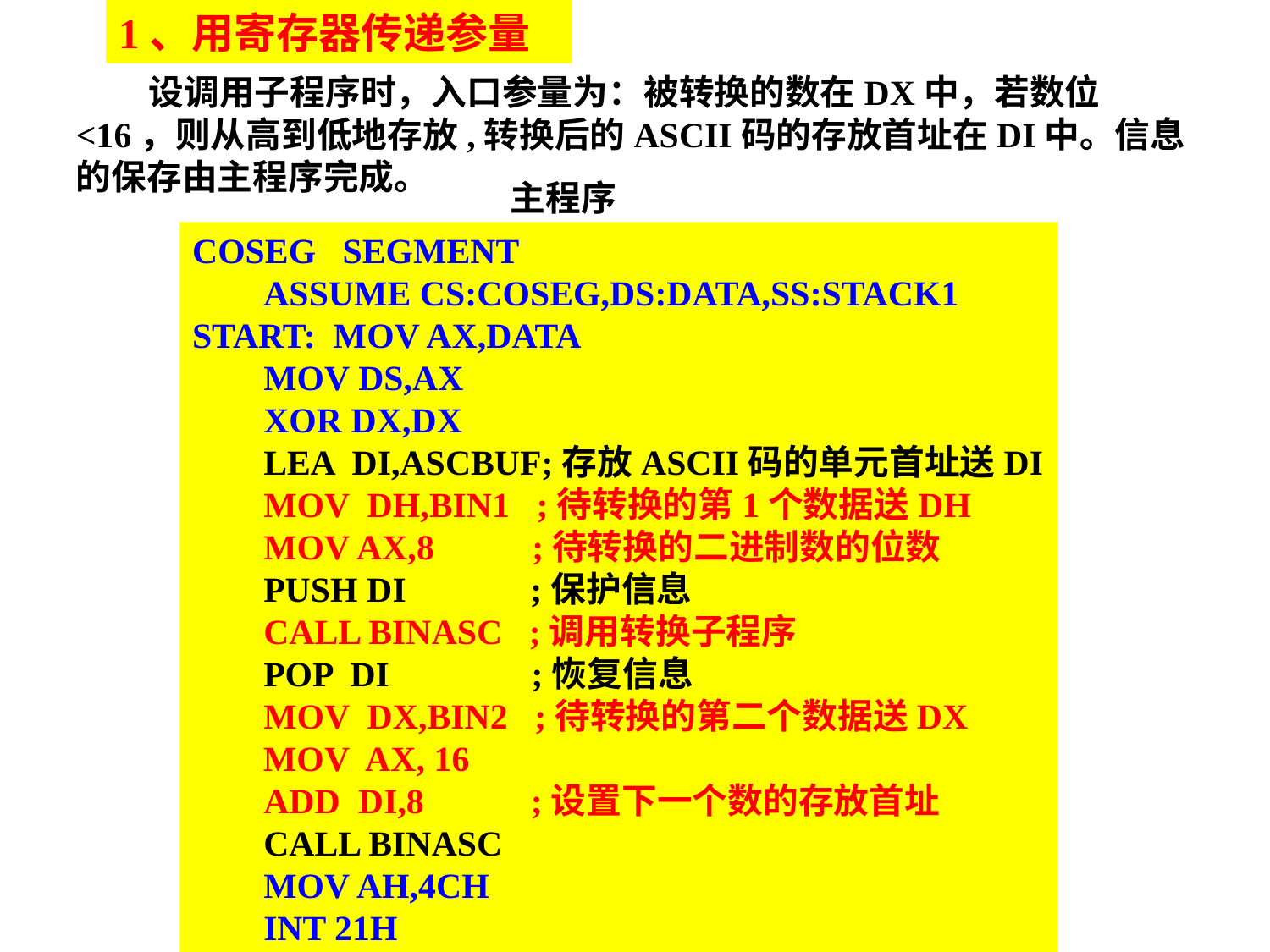

1、用寄存器传递参量
        设调用子程序时，入口参量为：被转换的数在DX中，若数位<16，则从高到低地存放,转换后的ASCII码的存放首址在DI中。信息的保存由主程序完成。
主程序
COSEG   SEGMENT
        ASSUME CS:COSEG,DS:DATA,SS:STACK1
START:  MOV AX,DATA
        MOV DS,AX
        XOR DX,DX
        LEA  DI,ASCBUF;存放ASCII码的单元首址送DI
        MOV  DH,BIN1   ;待转换的第1个数据送DH
        MOV AX,8           ;待转换的二进制数的位数
        PUSH DI              ;保护信息
        CALL BINASC   ;调用转换子程序
        POP  DI                ;恢复信息
        MOV  DX,BIN2   ;待转换的第二个数据送DX
        MOV  AX, 16
        ADD  DI,8            ;设置下一个数的存放首址
        CALL BINASC
        MOV AH,4CH
        INT 21H
4